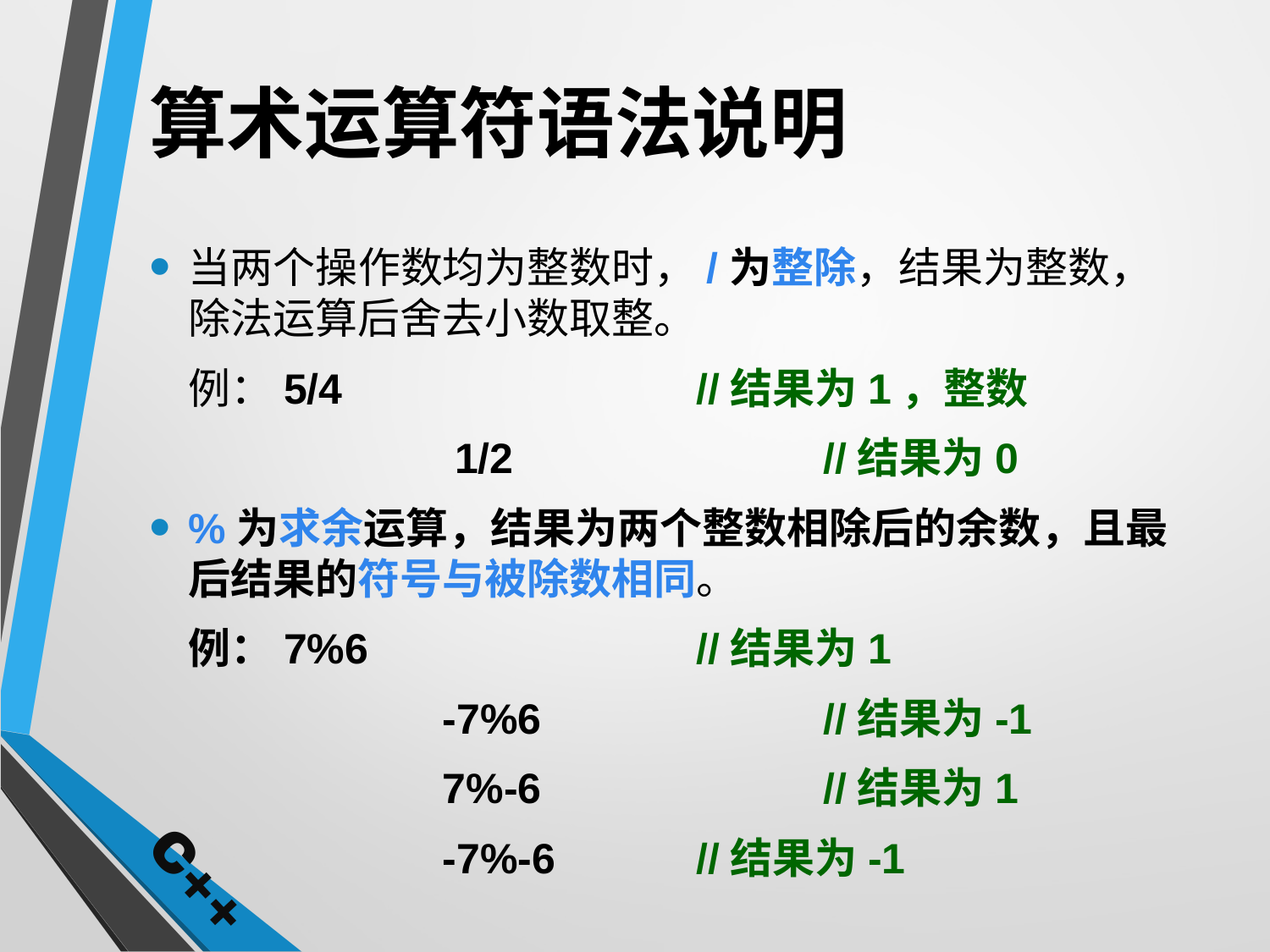

# 算术运算符语法说明
当两个操作数均为整数时，/为整除，结果为整数，除法运算后舍去小数取整。
	例：5/4			//结果为1，整数
			 1/2			//结果为0
%为求余运算，结果为两个整数相除后的余数，且最后结果的符号与被除数相同。
	例：7%6			//结果为1
			-7%6			//结果为-1
			7%-6			//结果为1
			-7%-6		//结果为-1